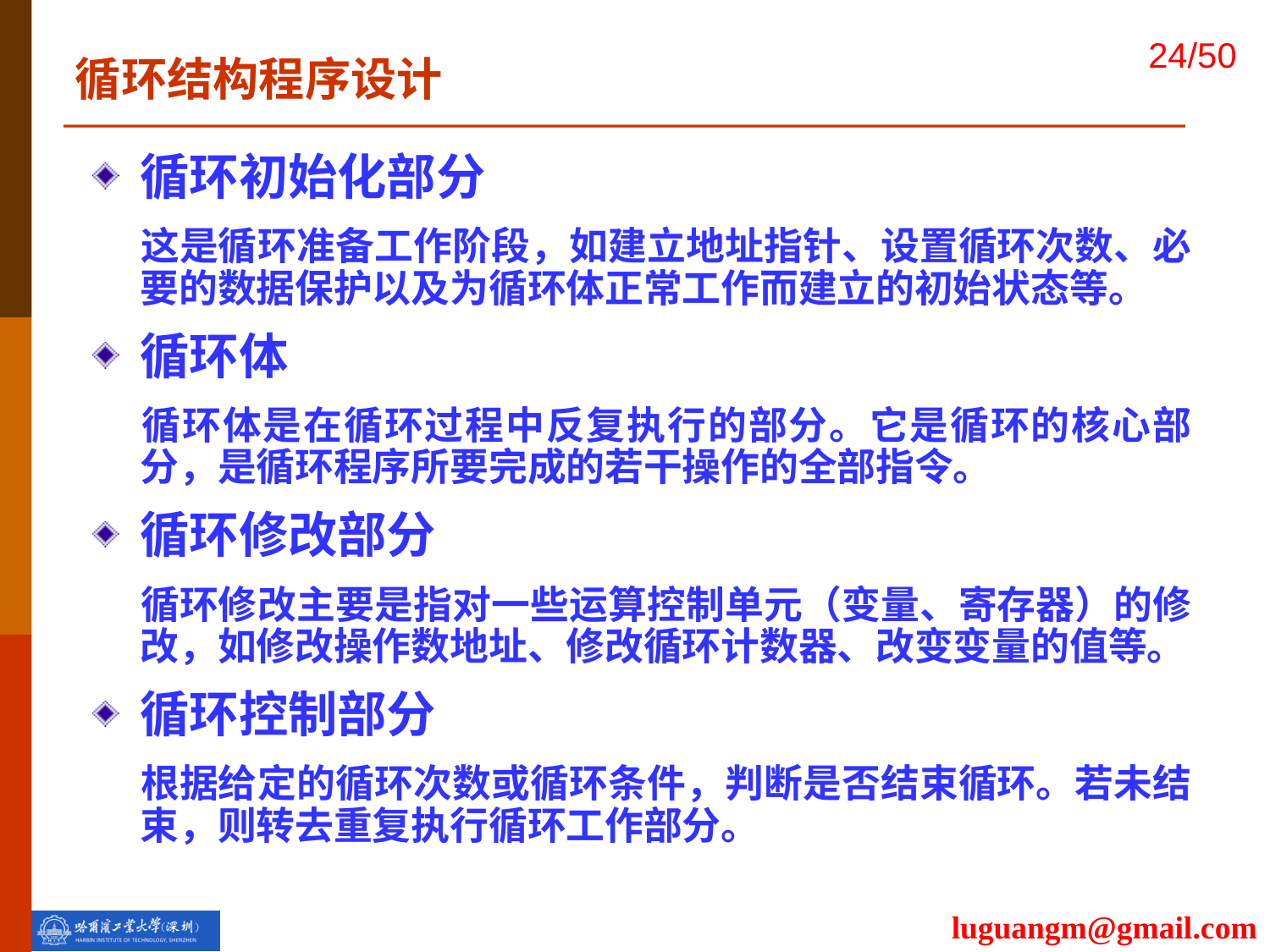

循环结构程序设计
循环初始化部分
	这是循环准备工作阶段，如建立地址指针、设置循环次数、必要的数据保护以及为循环体正常工作而建立的初始状态等。
循环体
	循环体是在循环过程中反复执行的部分。它是循环的核心部分，是循环程序所要完成的若干操作的全部指令。
循环修改部分
	循环修改主要是指对一些运算控制单元（变量、寄存器）的修改，如修改操作数地址、修改循环计数器、改变变量的值等。
循环控制部分
	根据给定的循环次数或循环条件，判断是否结束循环。若未结束，则转去重复执行循环工作部分。